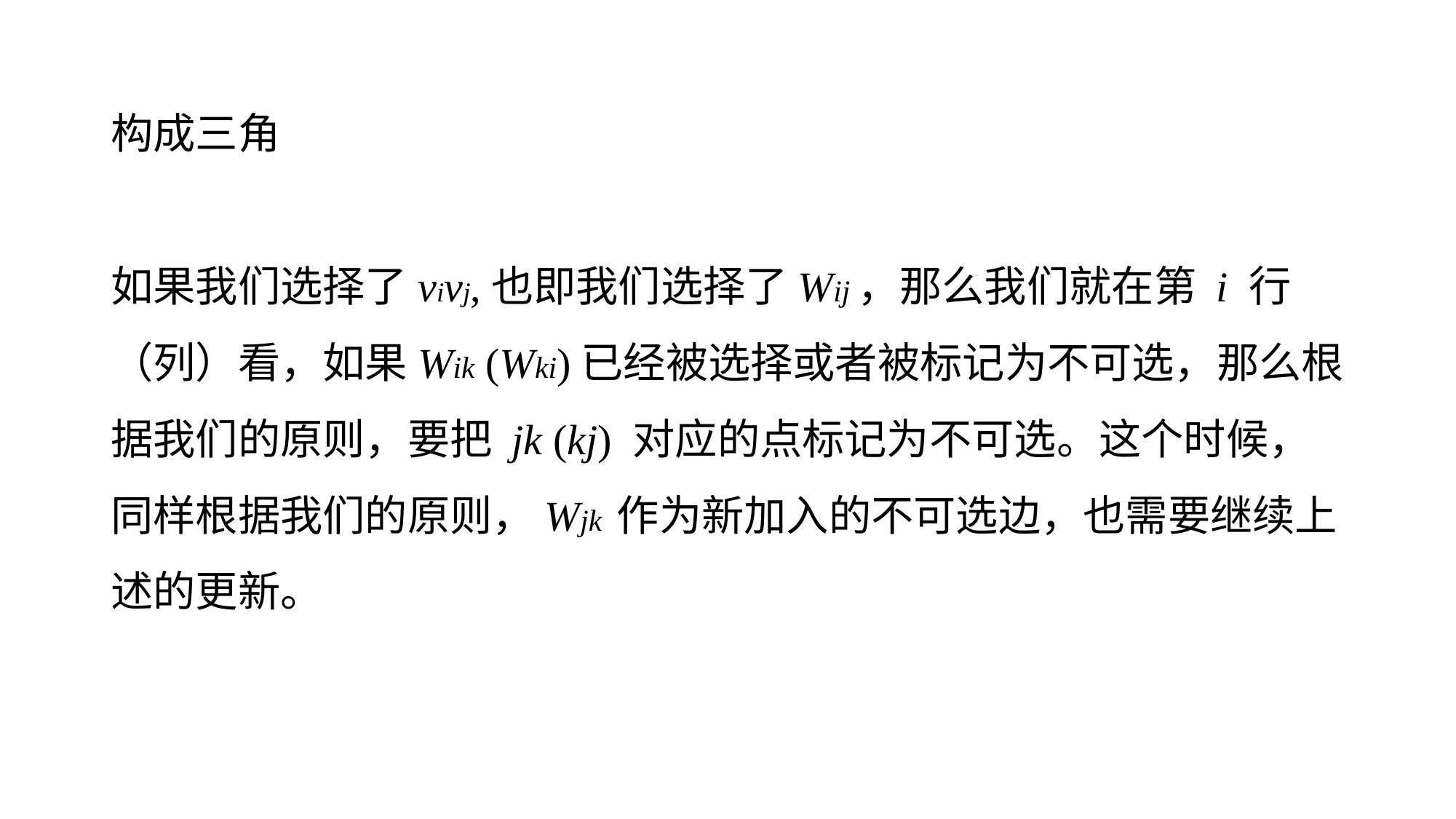

构成三角

如果我们选择了vivj,也即我们选择了Wij，那么我们就在第 i 行（列）看，如果Wik (Wki)已经被选择或者被标记为不可选，那么根据我们的原则，要把 jk (kj) 对应的点标记为不可选。这个时候，同样根据我们的原则，Wjk 作为新加入的不可选边，也需要继续上述的更新。